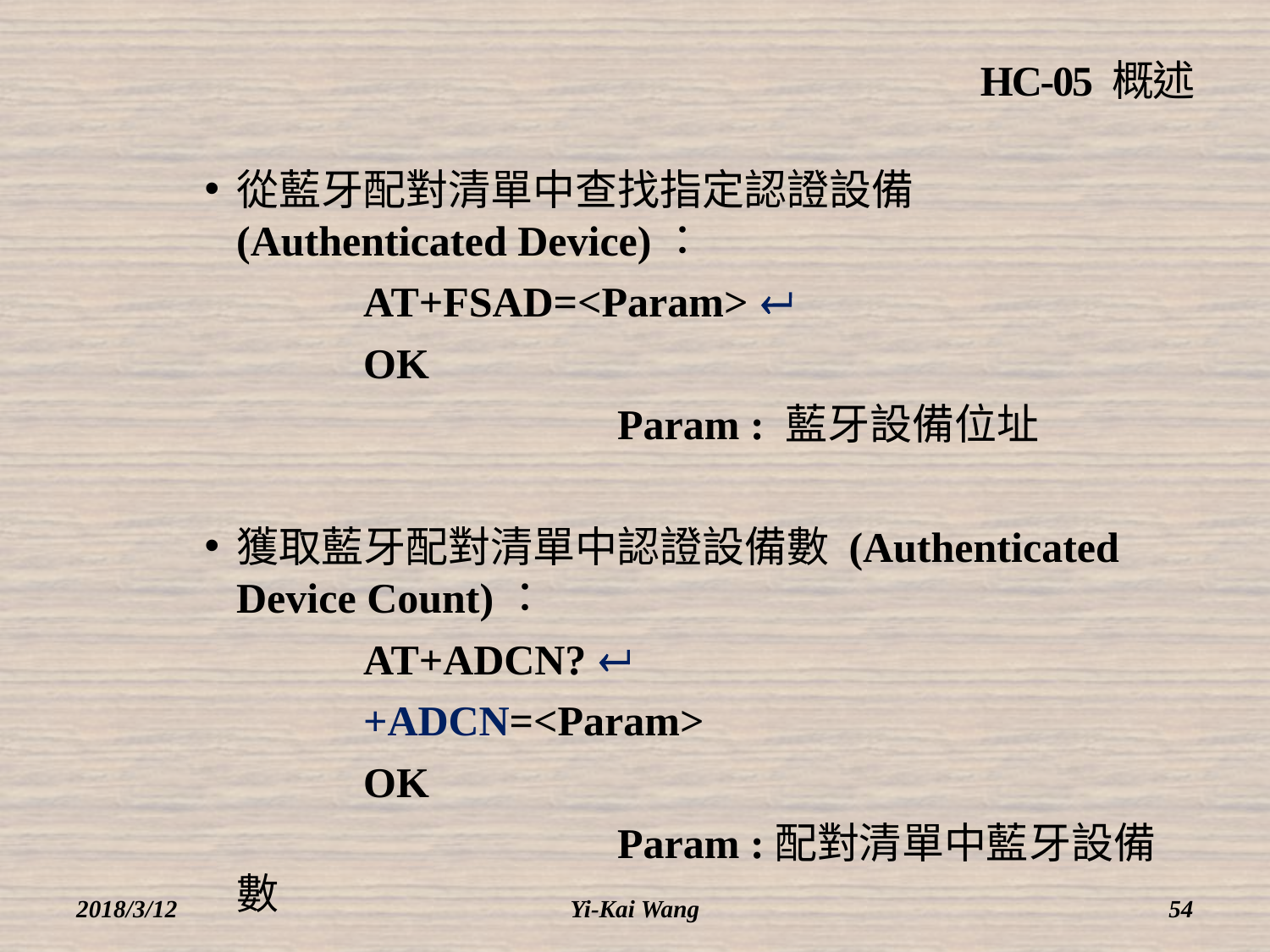

# HC-05 概述
從藍牙配對清單中查找指定認證設備 (Authenticated Device)：
		AT+FSAD=<Param> ↵
		OK
				Param : 藍牙設備位址

獲取藍牙配對清單中認證設備數 (Authenticated Device Count)：
		AT+ADCN? ↵
		+ADCN=<Param>
		OK
				Param :配對清單中藍牙設備數
2018/3/12
Yi-Kai Wang
54